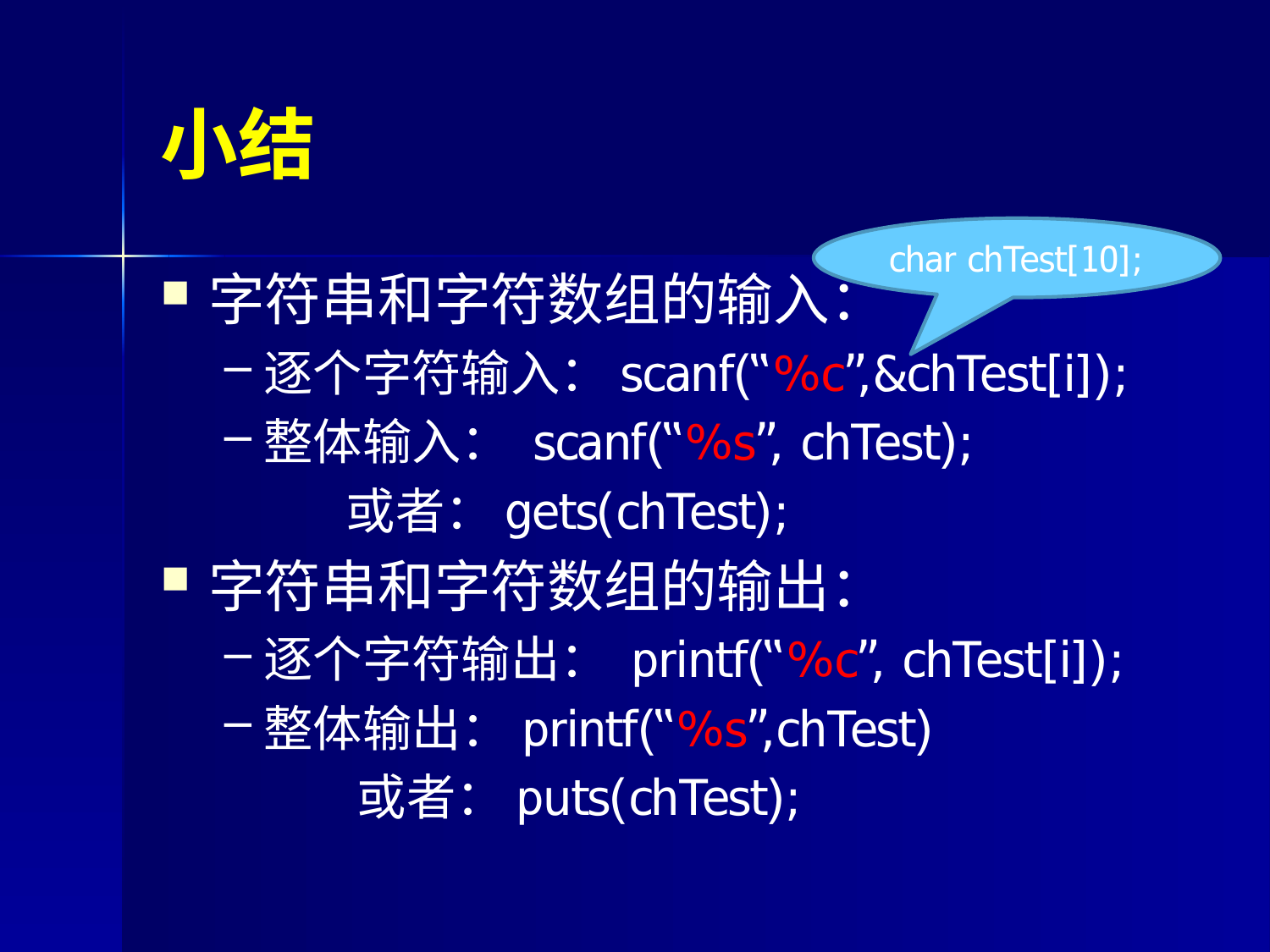

# 小结
char chTest[10];
字符串和字符数组的输入：
逐个字符输入：scanf(“%c”,&chTest[i]);
整体输入： scanf(“%s”, chTest);
          或者：gets(chTest);
字符串和字符数组的输出：
逐个字符输出： printf(“%c”, chTest[i]);
整体输出：printf(“%s”,chTest)
           或者：puts(chTest);